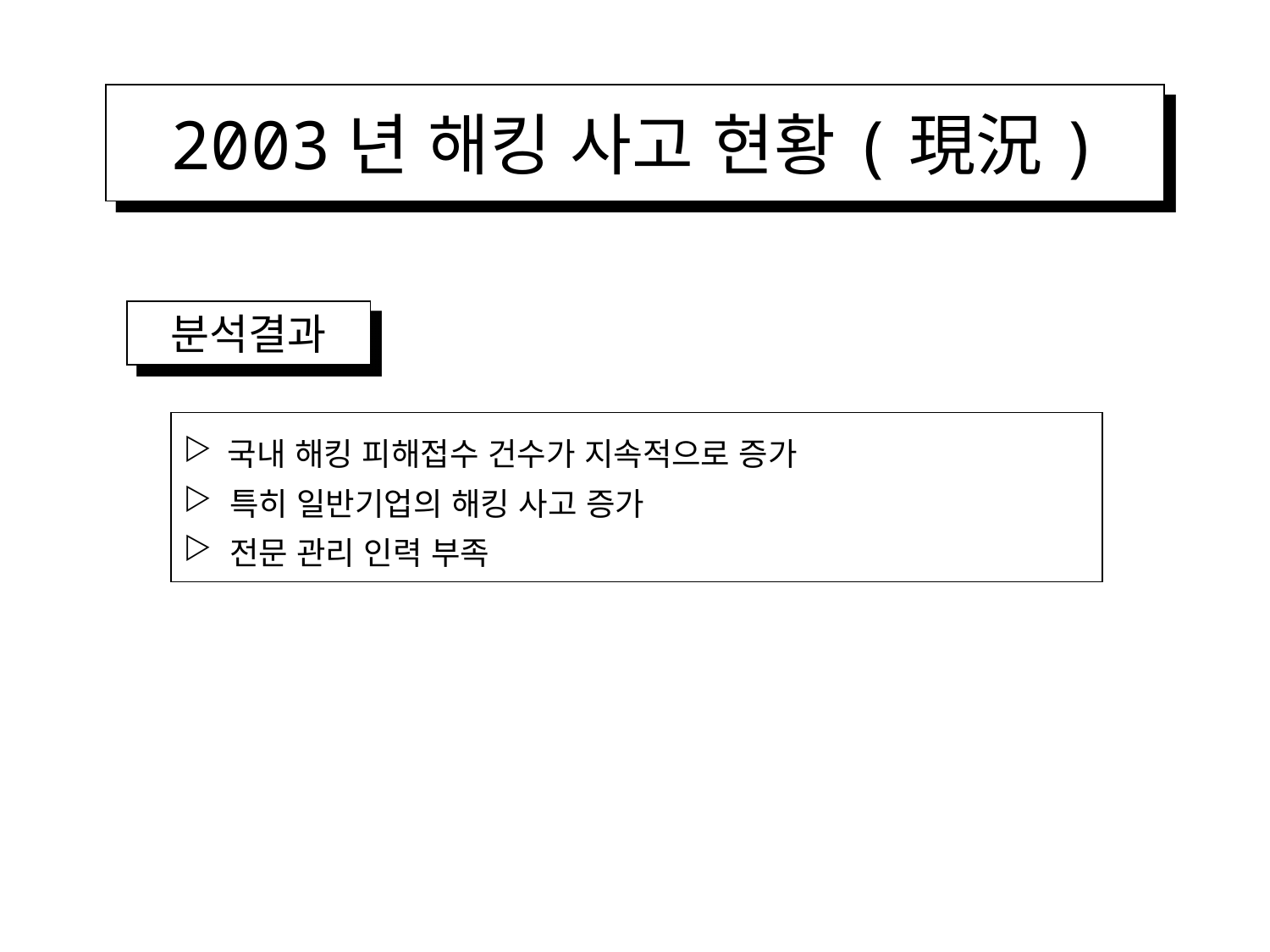

2003년 해킹 사고 현황(現況)
분석결과
 국내 해킹 피해접수 건수가 지속적으로 증가
 특히 일반기업의 해킹 사고 증가
 전문 관리 인력 부족